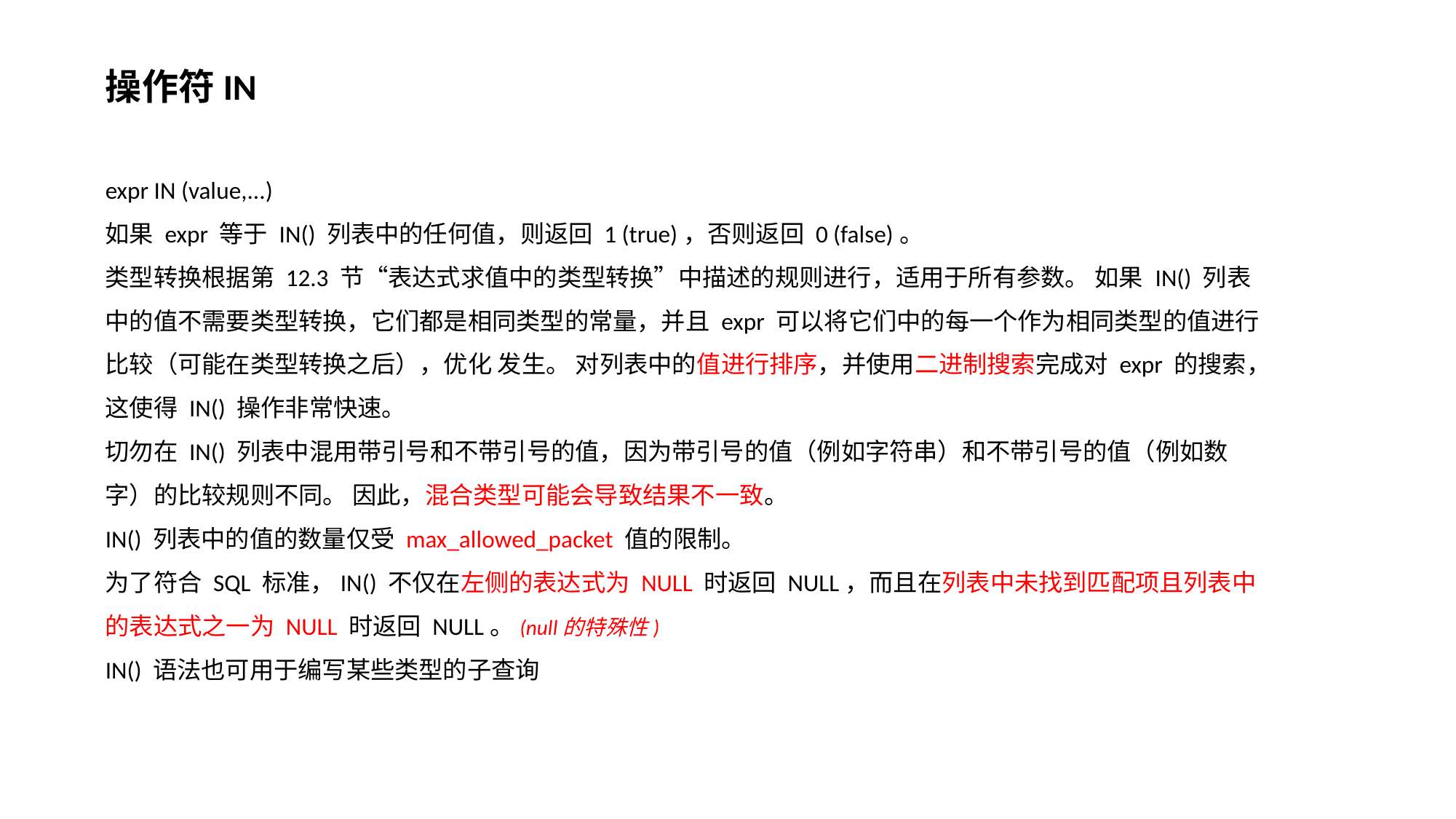

# 操作符IN
expr IN (value,...)
如果 expr 等于 IN() 列表中的任何值，则返回 1 (true)，否则返回 0 (false)。
类型转换根据第 12.3 节“表达式求值中的类型转换”中描述的规则进行，适用于所有参数。 如果 IN() 列表中的值不需要类型转换，它们都是相同类型的常量，并且 expr 可以将它们中的每一个作为相同类型的值进行比较（可能在类型转换之后），优化 发生。 对列表中的值进行排序，并使用二进制搜索完成对 expr 的搜索，这使得 IN() 操作非常快速。
切勿在 IN() 列表中混用带引号和不带引号的值，因为带引号的值（例如字符串）和不带引号的值（例如数字）的比较规则不同。 因此，混合类型可能会导致结果不一致。
IN() 列表中的值的数量仅受 max_allowed_packet 值的限制。
为了符合 SQL 标准，IN() 不仅在左侧的表达式为 NULL 时返回 NULL，而且在列表中未找到匹配项且列表中的表达式之一为 NULL 时返回 NULL。(null的特殊性)
IN() 语法也可用于编写某些类型的子查询